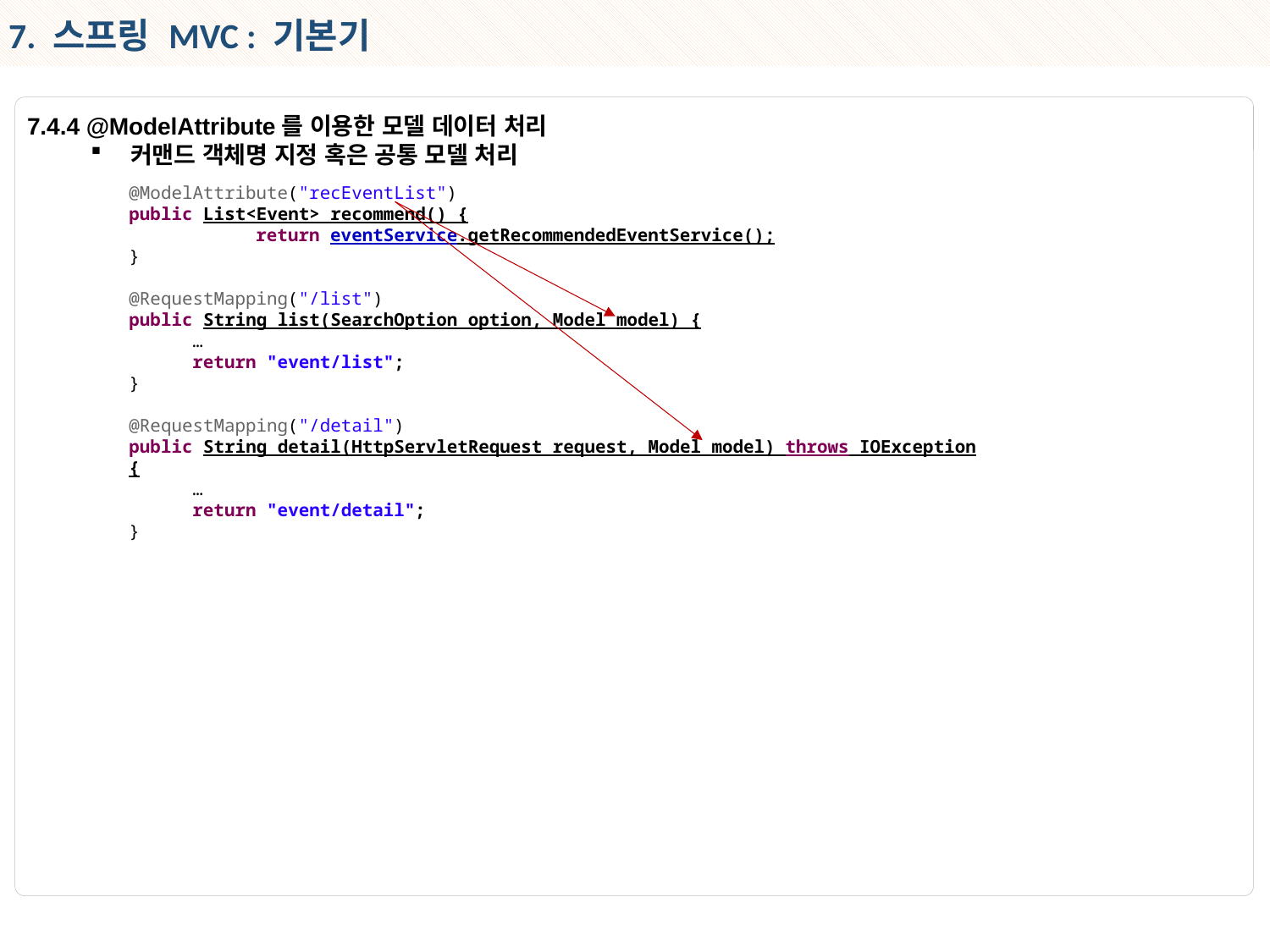

7. 스프링 MVC : 기본기
7.4.4 @ModelAttribute를 이용한 모델 데이터 처리
커맨드 객체명 지정 혹은 공통 모델 처리
@ModelAttribute("recEventList")
public List<Event> recommend() {
	return eventService.getRecommendedEventService();
}

@RequestMapping("/list")
public String list(SearchOption option, Model model) {
…
return "event/list";
}

@RequestMapping("/detail")
public String detail(HttpServletRequest request, Model model) throws IOException {
…
return "event/detail";
}